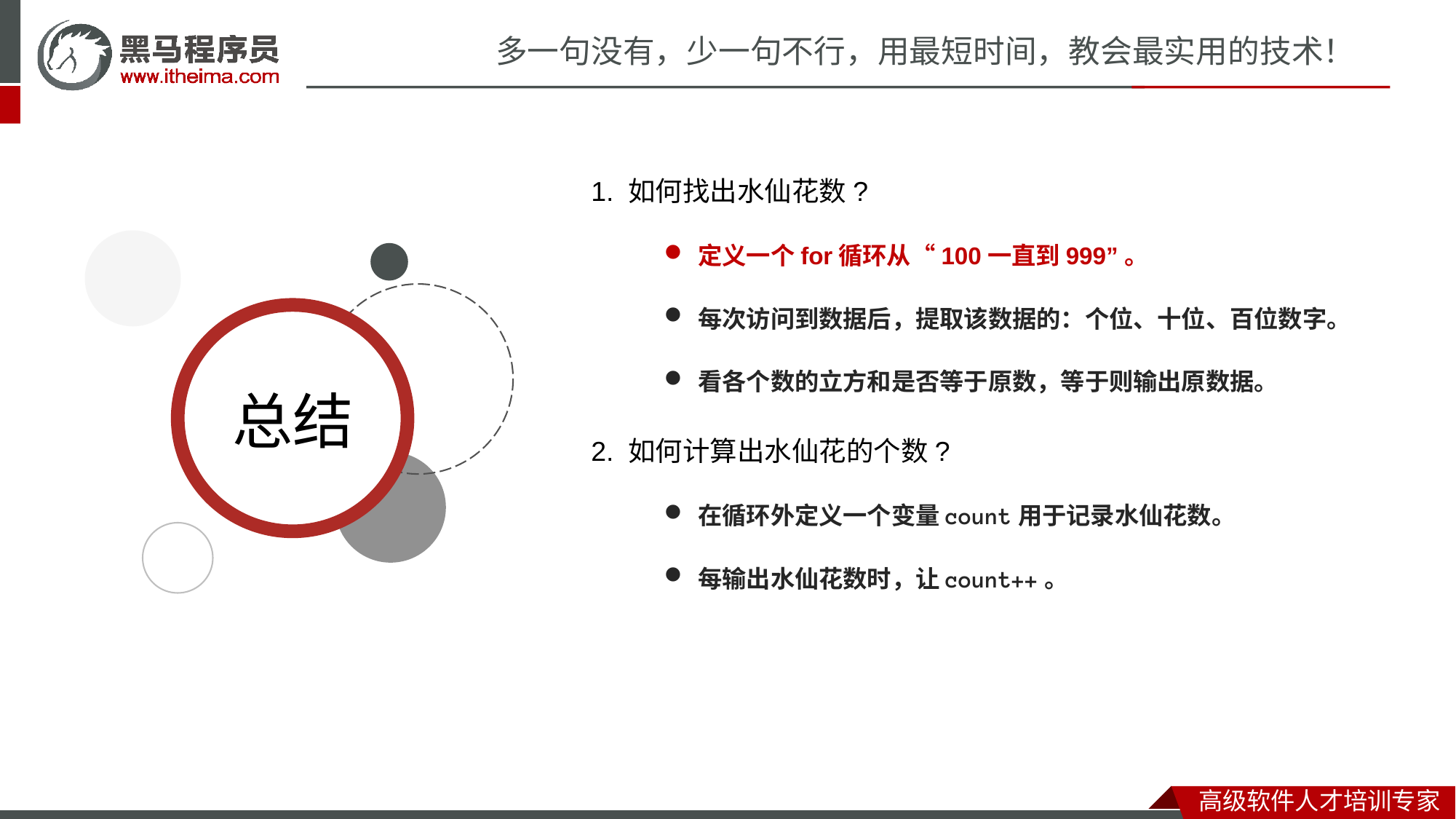

1. 如何找出水仙花数?
定义一个for循环从“100一直到999”。
每次访问到数据后，提取该数据的：个位、十位、百位数字。
看各个数的立方和是否等于原数，等于则输出原数据。
2. 如何计算出水仙花的个数?
在循环外定义一个变量count用于记录水仙花数。
每输出水仙花数时，让count++。